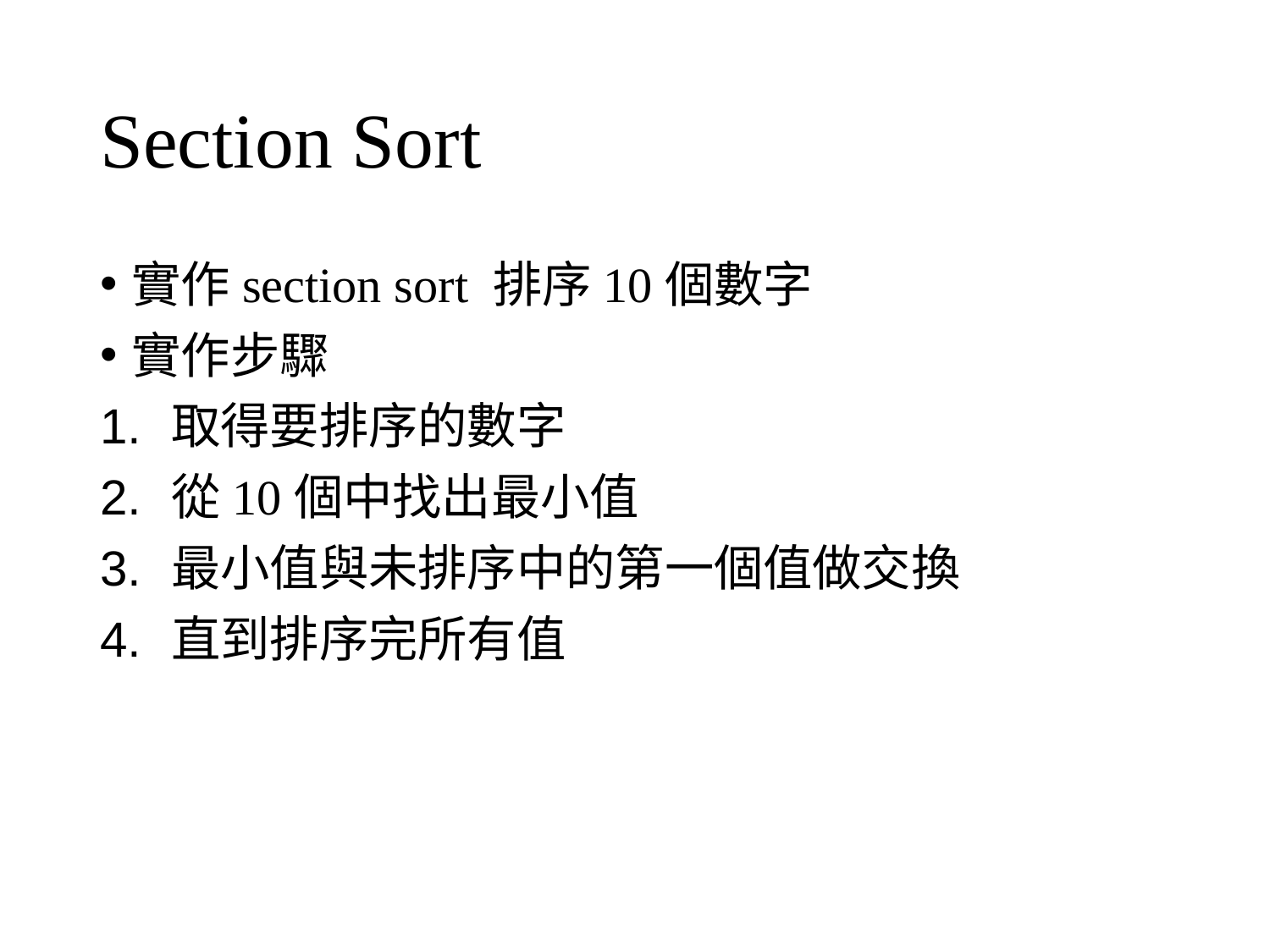

# Section Sort
實作section sort 排序10個數字
實作步驟
取得要排序的數字
從10個中找出最小值
最小值與未排序中的第一個值做交換
直到排序完所有值